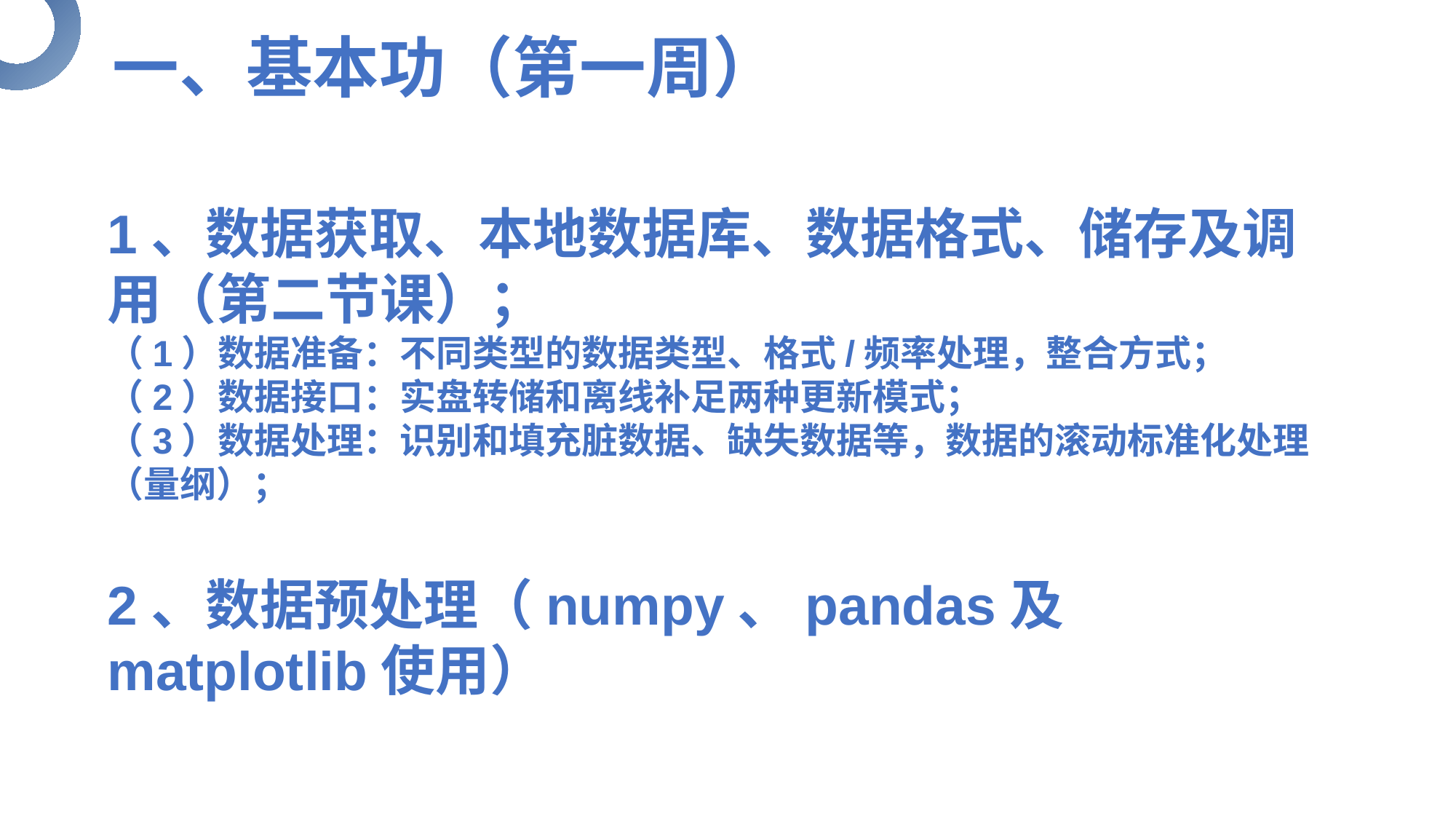

一、基本功（第一周）
1、数据获取、本地数据库、数据格式、储存及调用（第二节课）；
（1）数据准备：不同类型的数据类型、格式/频率处理，整合方式；
（2）数据接口：实盘转储和离线补足两种更新模式；
（3）数据处理：识别和填充脏数据、缺失数据等，数据的滚动标准化处理（量纲）；

2、数据预处理（numpy、pandas及matplotlib使用）